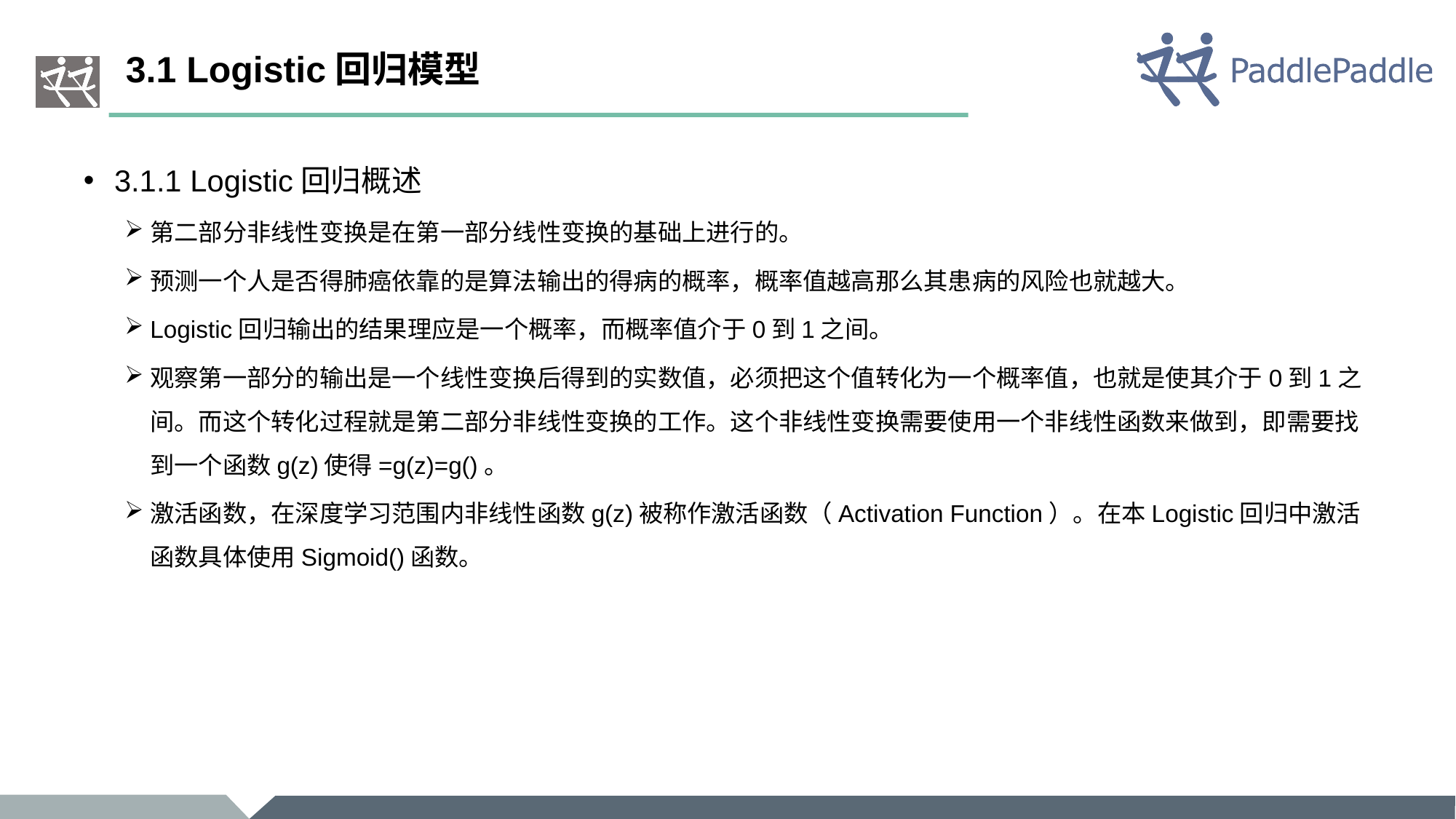

# 3.1 Logistic回归模型
3.1.1 Logistic回归概述
第二部分非线性变换是在第一部分线性变换的基础上进行的。
预测一个人是否得肺癌依靠的是算法输出的得病的概率，概率值越高那么其患病的风险也就越大。
Logistic回归输出的结果理应是一个概率，而概率值介于0到1之间。
观察第一部分的输出是一个线性变换后得到的实数值，必须把这个值转化为一个概率值，也就是使其介于0到1之间。而这个转化过程就是第二部分非线性变换的工作。这个非线性变换需要使用一个非线性函数来做到，即需要找到一个函数g(z)使得=g(z)=g()。
激活函数，在深度学习范围内非线性函数g(z)被称作激活函数（Activation Function）。在本Logistic回归中激活函数具体使用Sigmoid()函数。